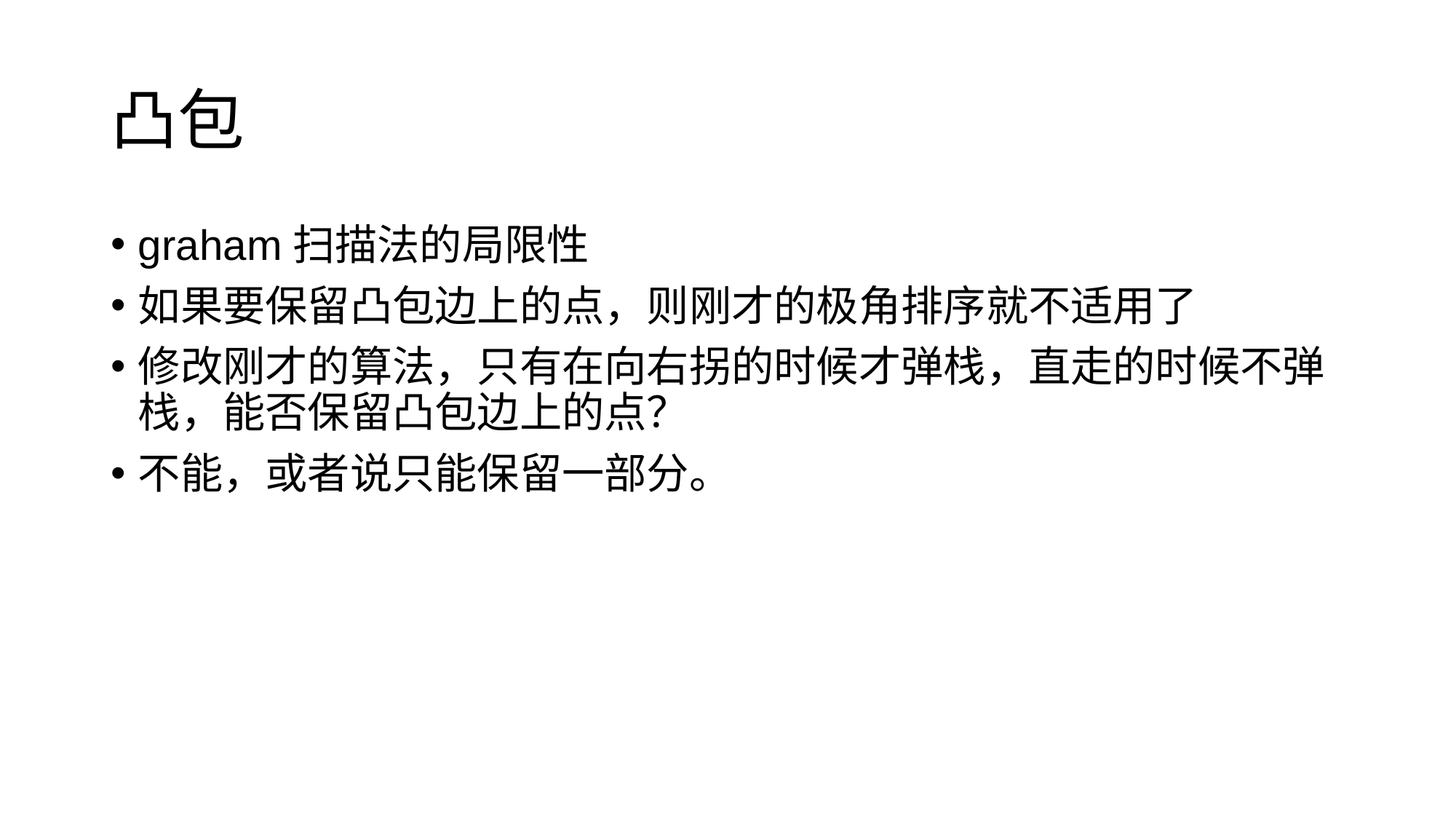

# 凸包
graham扫描法的局限性
如果要保留凸包边上的点，则刚才的极角排序就不适用了
修改刚才的算法，只有在向右拐的时候才弹栈，直走的时候不弹栈，能否保留凸包边上的点？
不能，或者说只能保留一部分。